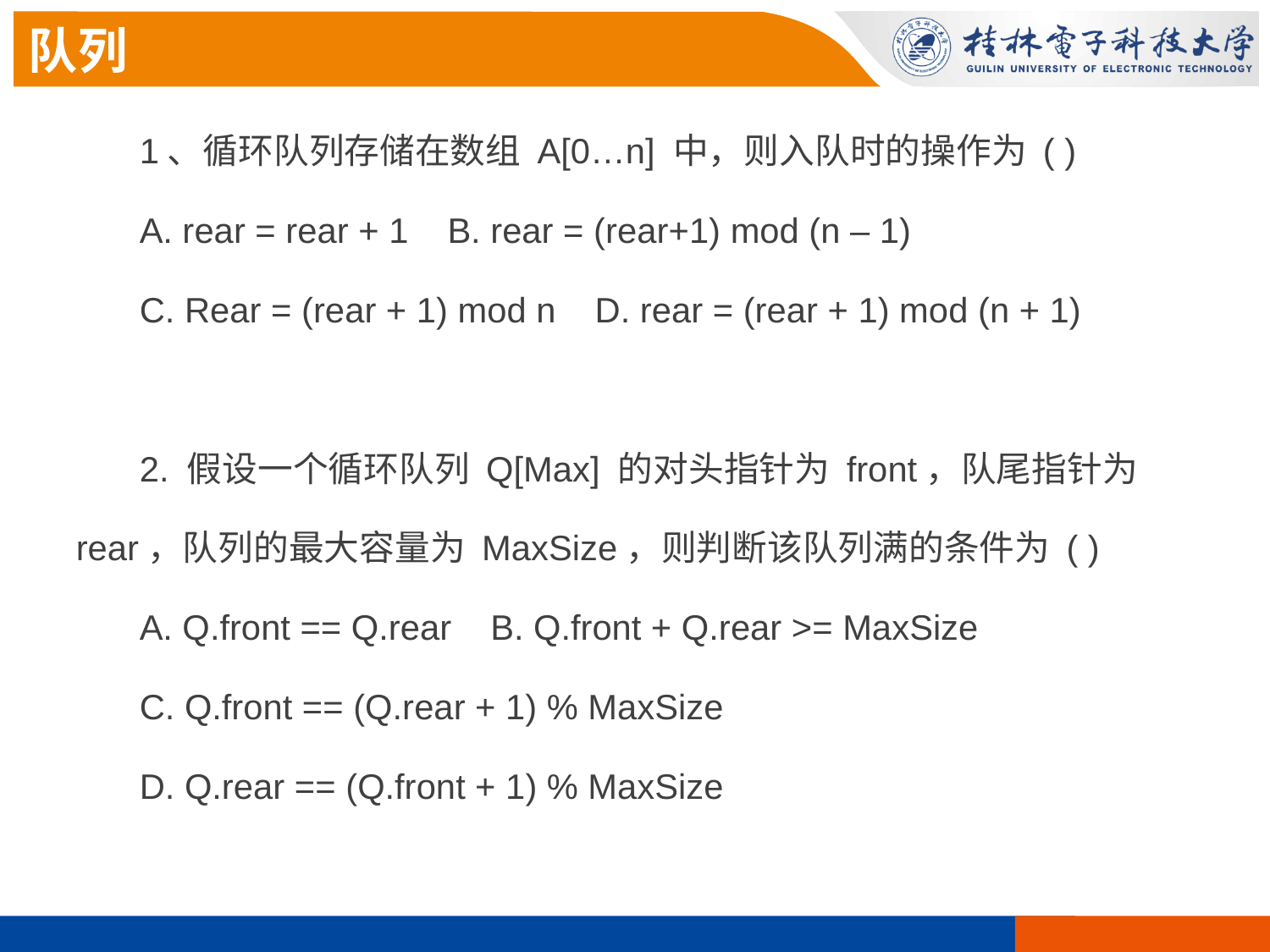

队列
1、循环队列存储在数组 A[0…n] 中，则入队时的操作为 ( )
A. rear = rear + 1    B. rear = (rear+1) mod (n – 1)
C. Rear = (rear + 1) mod n    D. rear = (rear + 1) mod (n + 1)

2. 假设一个循环队列 Q[Max] 的对头指针为 front，队尾指针为 rear，队列的最大容量为 MaxSize，则判断该队列满的条件为 ( )
A. Q.front == Q.rear    B. Q.front + Q.rear >= MaxSize
C. Q.front == (Q.rear + 1) % MaxSize
D. Q.rear == (Q.front + 1) % MaxSize